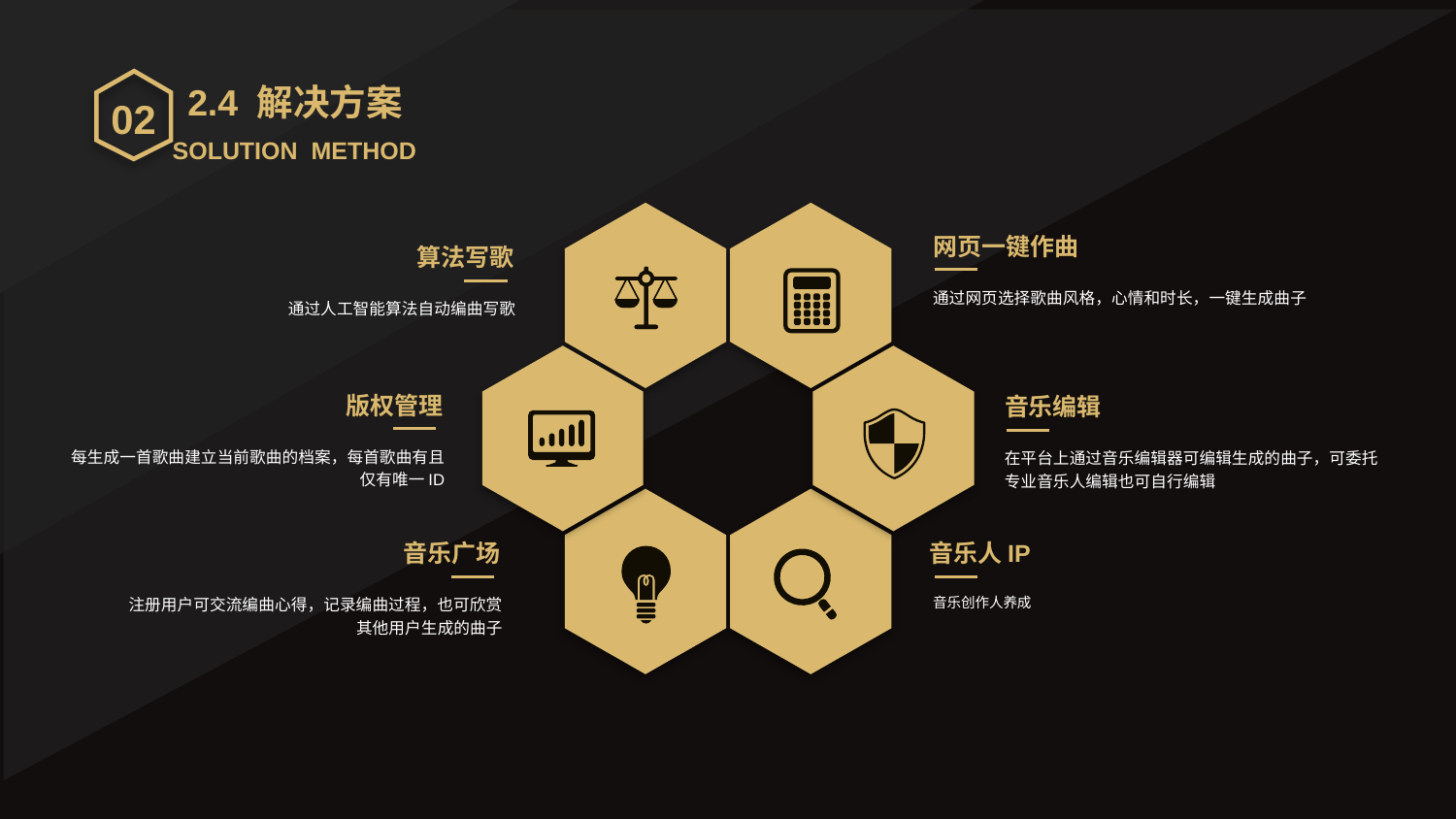

02
2.4 解决方案
SOLUTION  METHOD

网页一键作曲
算法写歌

通过网页选择歌曲风格，心情和时长，一键生成曲子
通过人工智能算法自动编曲写歌

版权管理
音乐编辑

每生成一首歌曲建立当前歌曲的档案，每首歌曲有且仅有唯一ID
在平台上通过音乐编辑器可编辑生成的曲子，可委托专业音乐人编辑也可自行编辑

音乐广场
音乐人IP

注册用户可交流编曲心得，记录编曲过程，也可欣赏其他用户生成的曲子
音乐创作人养成